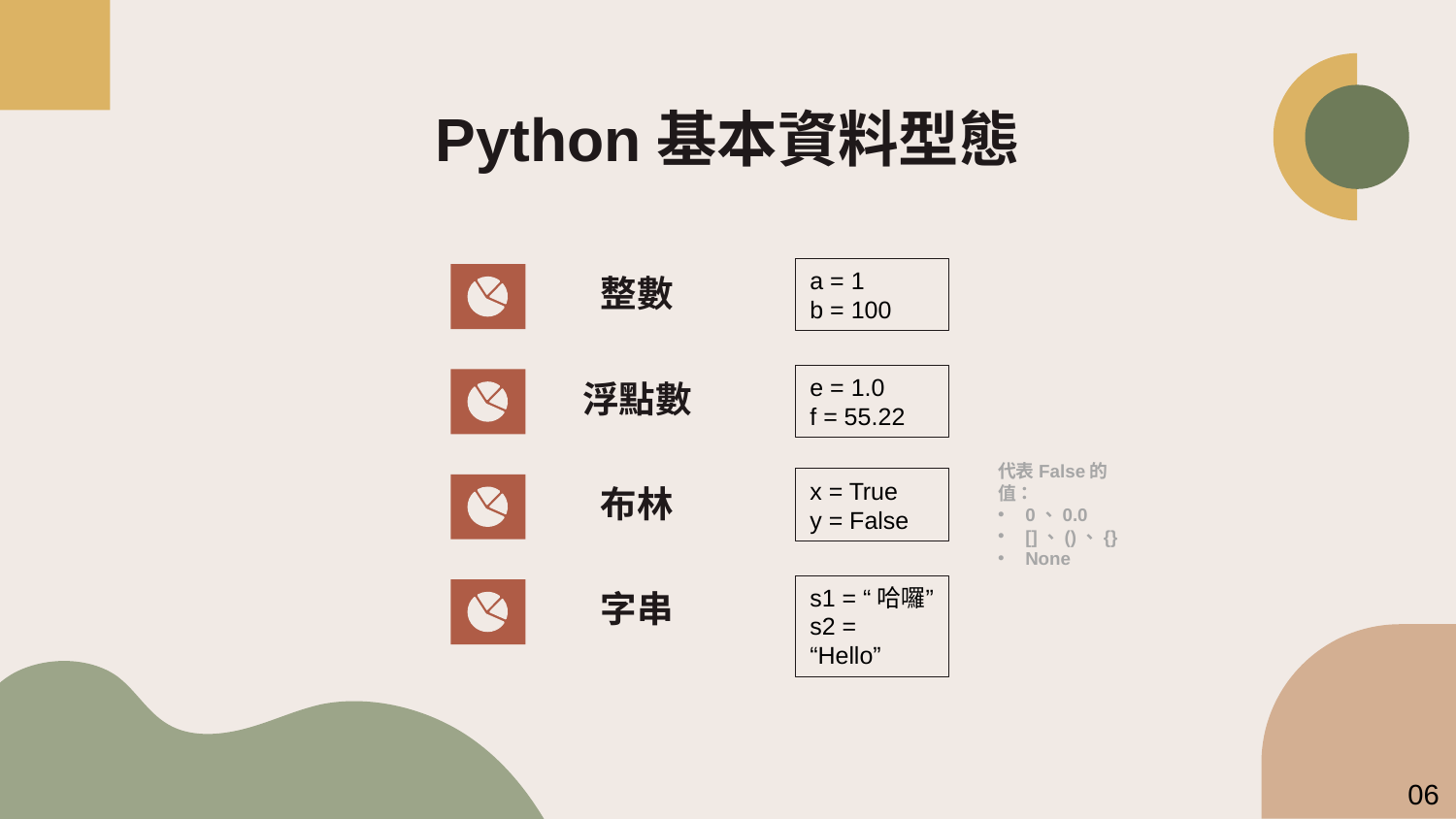

# Python基本資料型態
a = 1
b = 100

整數
e = 1.0
f = 55.22

浮點數
代表False的值：
0、0.0
[]、()、{}
None
x = True
y = False

布林
s1 = “哈囉”
s2 = “Hello”

字串
06